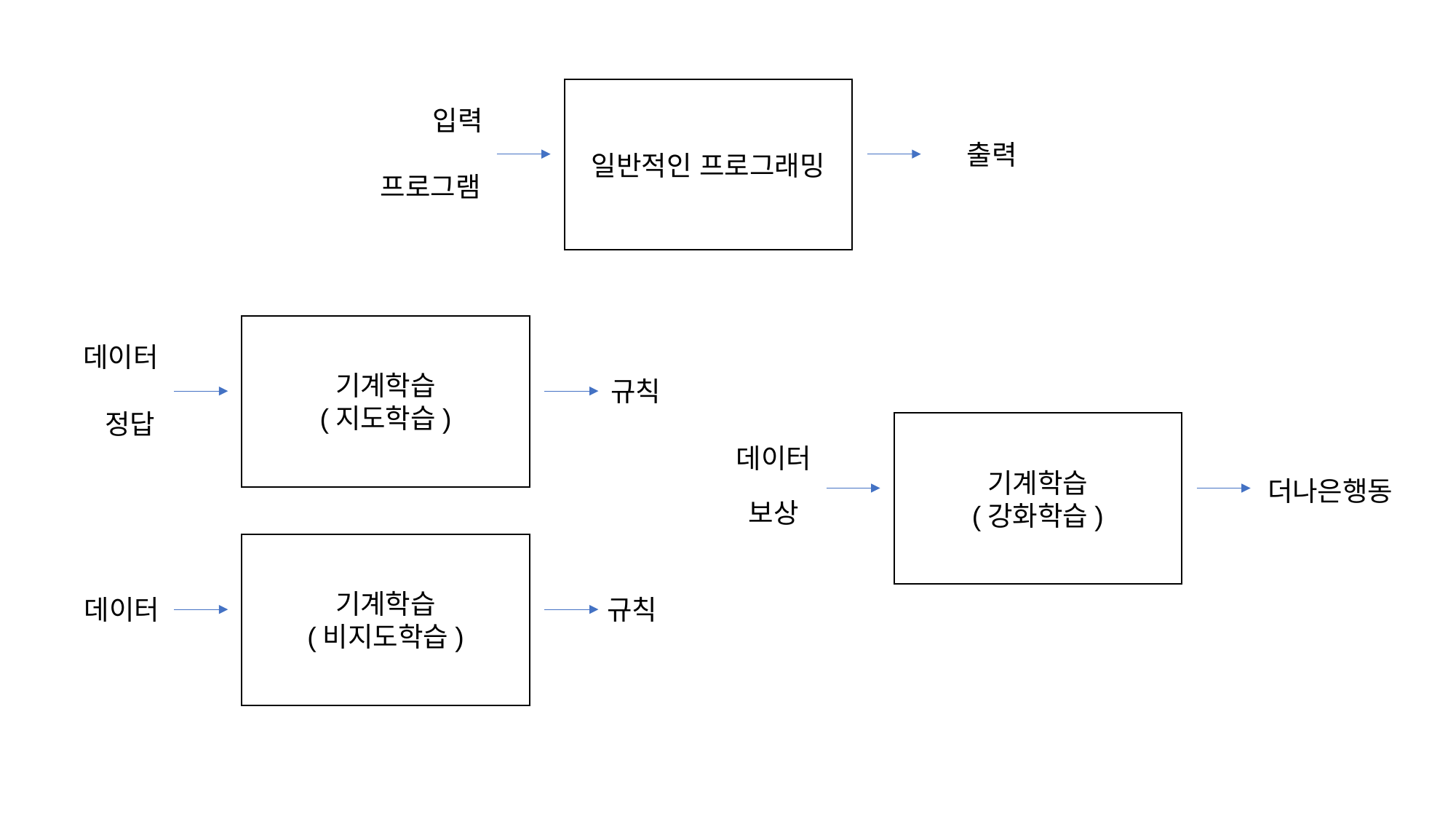

일반적인 프로그래밍
입력
출력
프로그램
기계학습
(지도학습)
데이터
규칙
정답
기계학습
(강화학습)
데이터
더나은행동
보상
기계학습
(비지도학습)
데이터
규칙